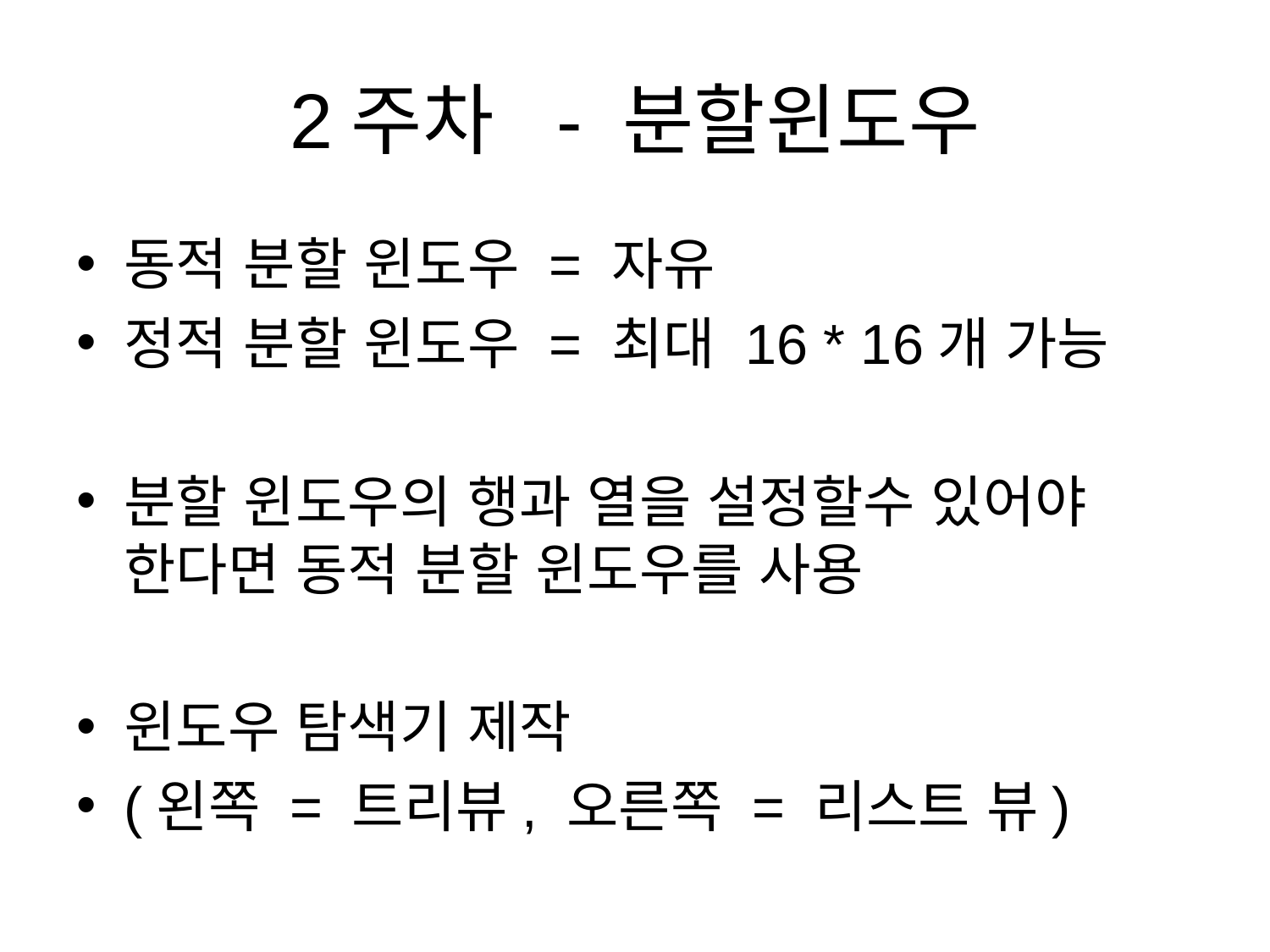

# 2주차  - 분할윈도우
동적 분할 윈도우 = 자유
정적 분할 윈도우 = 최대 16 * 16개 가능

분할 윈도우의 행과 열을 설정할수 있어야 한다면 동적 분할 윈도우를 사용

윈도우 탐색기 제작
(왼쪽 = 트리뷰, 오른쪽 = 리스트 뷰)